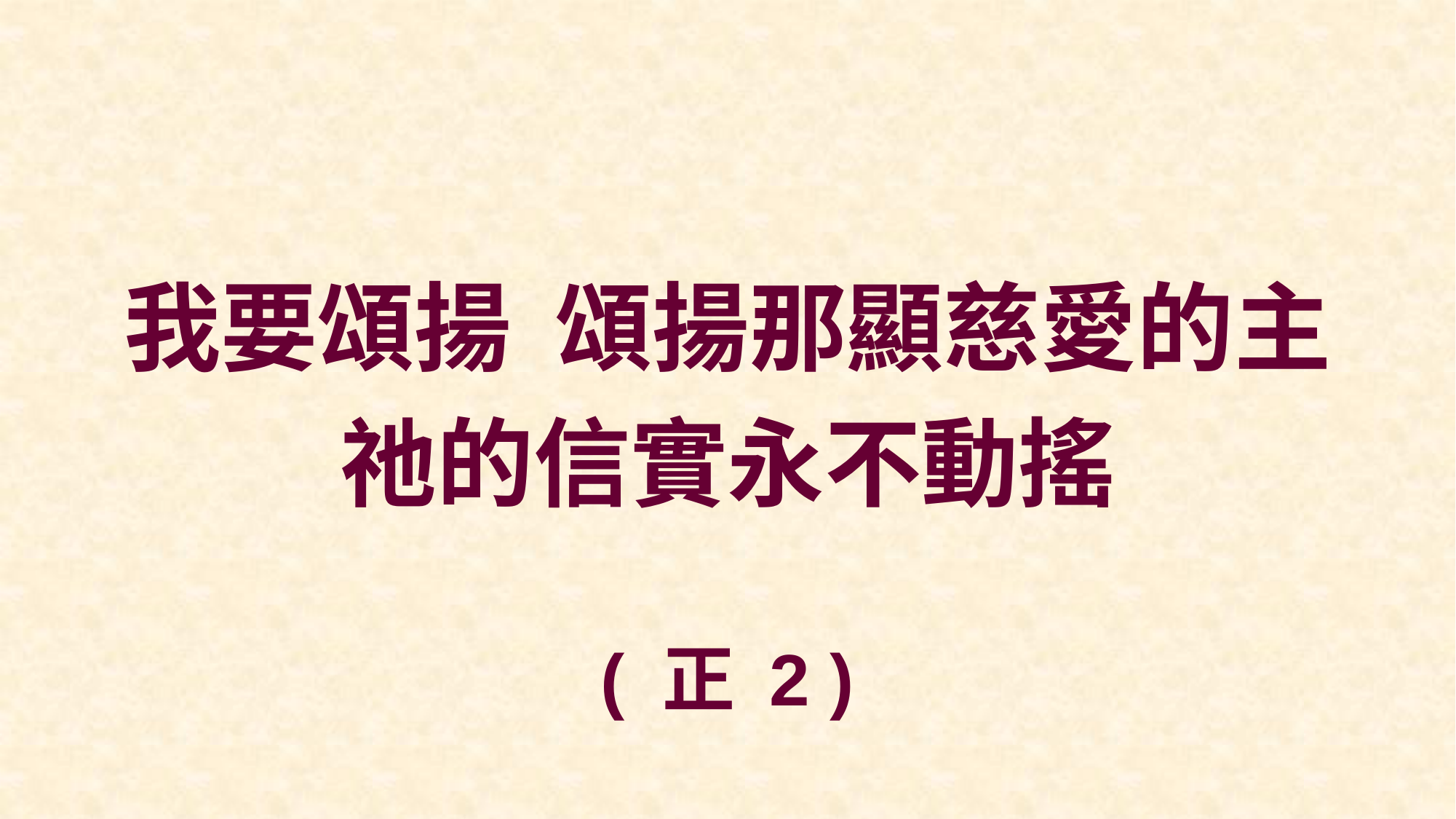

我要頌揚  頌揚那顯慈愛的主
祂的信實永不動搖
( 正 2 )